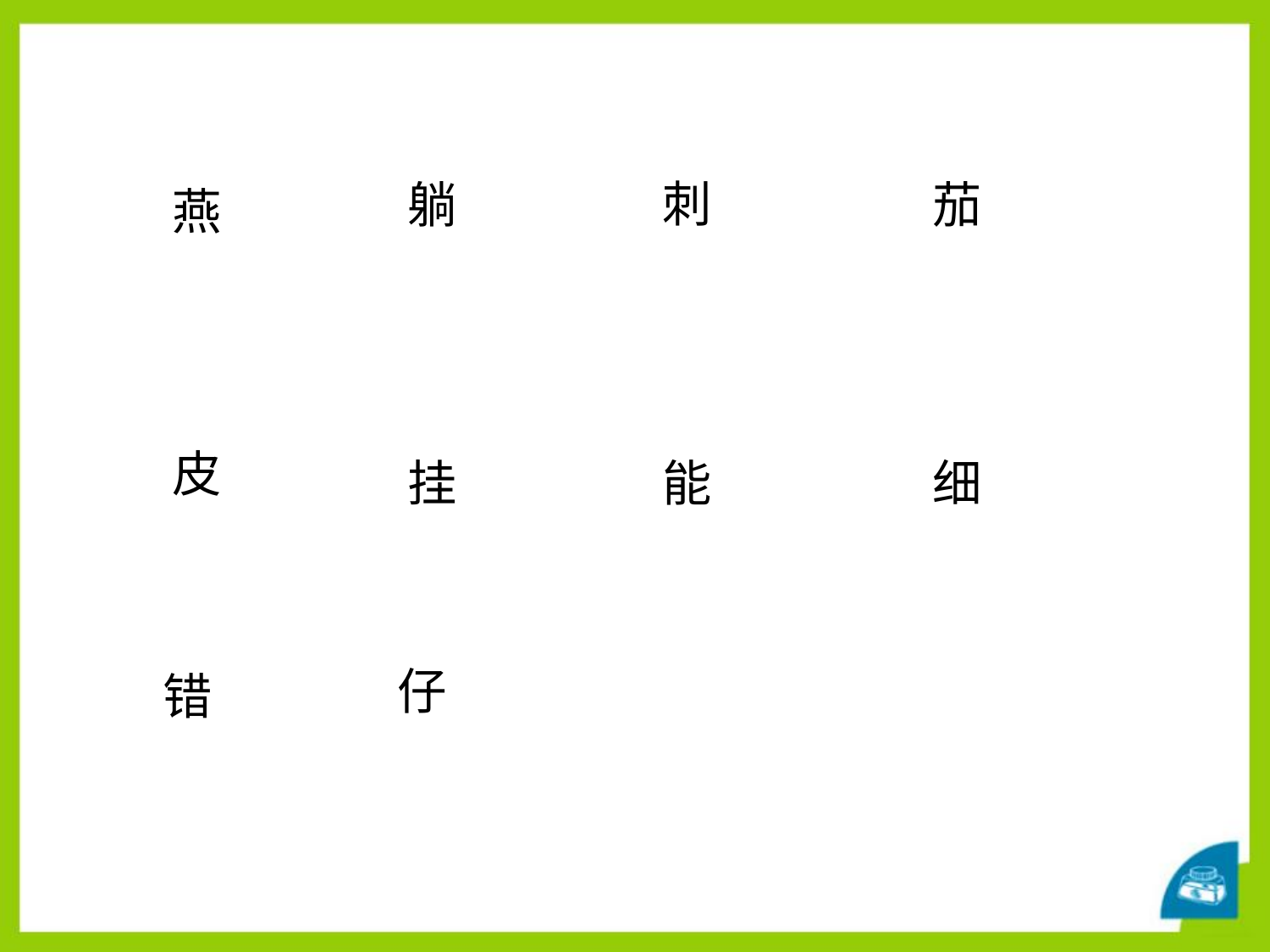

刺
茄
躺
燕
皮
挂
能
细
仔
错